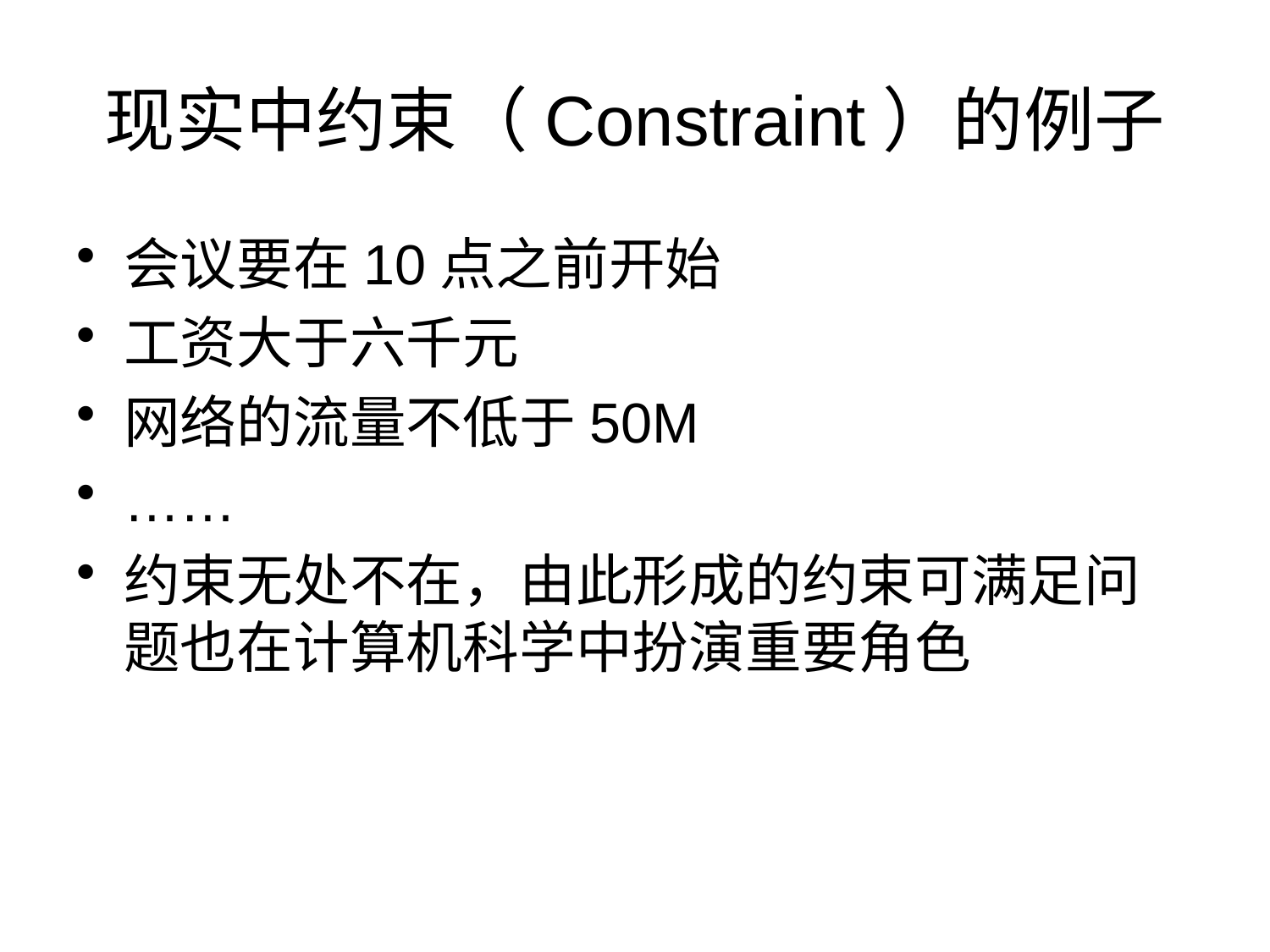

# 现实中约束（Constraint）的例子
会议要在10点之前开始
工资大于六千元
网络的流量不低于50M
……
约束无处不在，由此形成的约束可满足问题也在计算机科学中扮演重要角色